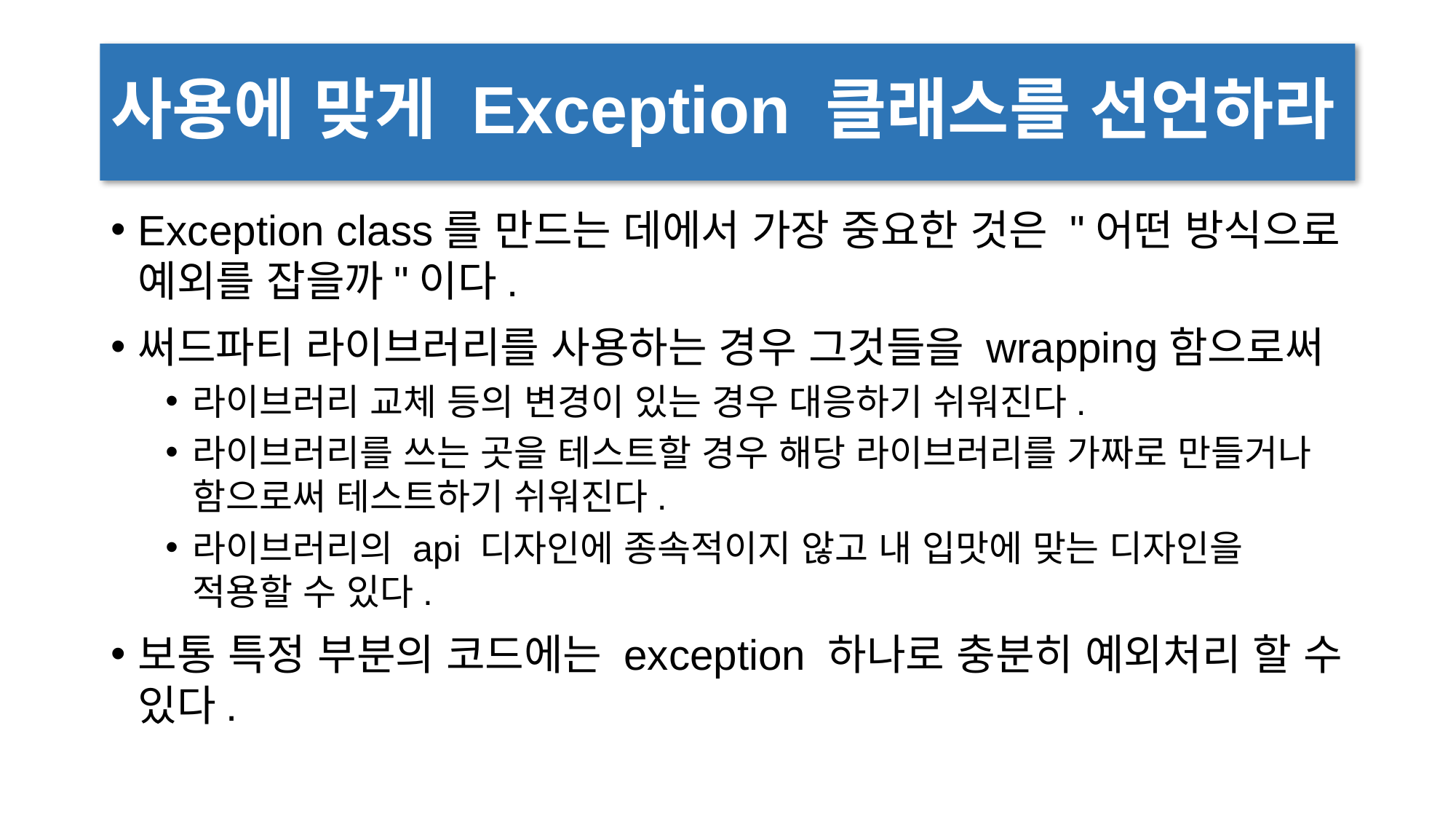

# 사용에 맞게 Exception 클래스를 선언하라
Exception class를 만드는 데에서 가장 중요한 것은 "어떤 방식으로 예외를 잡을까"이다.
써드파티 라이브러리를 사용하는 경우 그것들을 wrapping함으로써
라이브러리 교체 등의 변경이 있는 경우 대응하기 쉬워진다.
라이브러리를 쓰는 곳을 테스트할 경우 해당 라이브러리를 가짜로 만들거나 함으로써 테스트하기 쉬워진다.
라이브러리의 api 디자인에 종속적이지 않고 내 입맛에 맞는 디자인을 적용할 수 있다.
보통 특정 부분의 코드에는 exception 하나로 충분히 예외처리 할 수 있다.